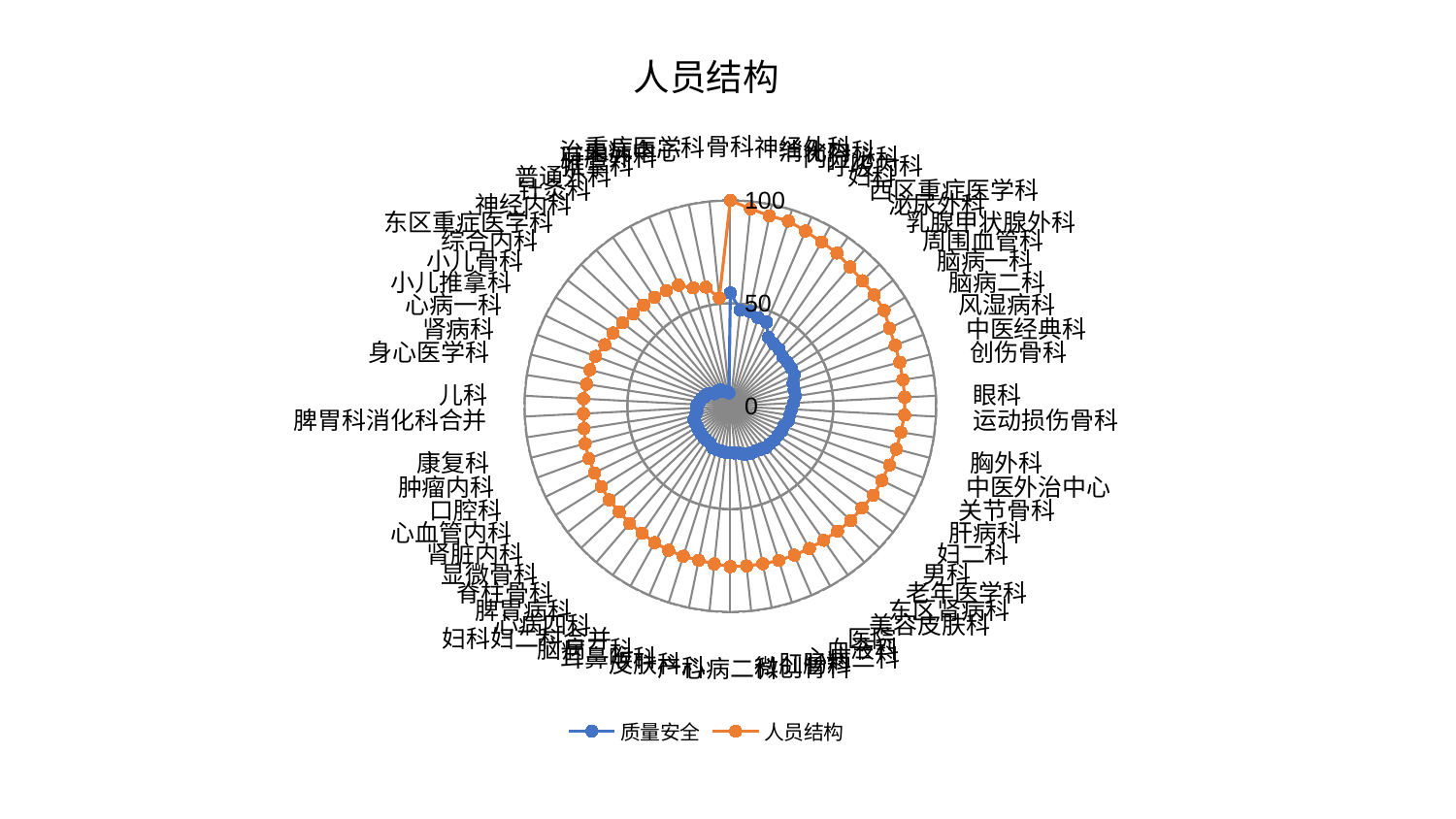

### Chart: 人员结构

| Category | 质量安全 | 人员结构 |
|---|---|---|
| 骨科 | 55.068298777389714 | 100.0 |
| 神经外科 | 47.01930229800948 | 96.42928084825628 |
| 消化内科 | 46.94668190340059 | 94.4232534207852 |
| 内分泌科 | 45.07041549045101 | 94.28586715247596 |
| 呼吸内科 | 44.476004901613344 | 92.60591570113746 |
| 妇科 | 38.23667614481771 | 91.27180287833119 |
| 西区重症医学科 | 36.898751168272334 | 90.63912229227213 |
| 泌尿外科 | 36.39623577875992 | 89.18383911048493 |
| 乳腺甲状腺外科 | 35.03167563152726 | 88.49317802072736 |
| 周围血管科 | 34.9683091311708 | 88.41087255105353 |
| 脑病一科 | 34.865349876159854 | 88.02113815429546 |
| 脑病二科 | 34.6328684202378 | 86.05013994384537 |
| 风湿病科 | 32.456553035194204 | 85.35853293231213 |
| 中医经典科 | 32.00449610592035 | 84.99594214898708 |
| 创伤骨科 | 31.877608784630688 | 84.79346145056317 |
| 眼科 | 30.768115298323416 | 84.78261217391696 |
| 运动损伤骨科 | 29.78498903612306 | 84.7421952849973 |
| 胸外科 | 29.16228441109859 | 83.78889014038995 |
| 中医外治中心 | 29.02673535501548 | 83.28160559546996 |
| 关节骨科 | 27.640321464474066 | 82.40213775048349 |
| 肝病科 | 27.61521869877737 | 81.93739510060365 |
| 妇二科 | 27.085467159391946 | 81.83602502802364 |
| 男科 | 27.032889361067397 | 80.82678379099588 |
| 老年医学科 | 26.522805142759232 | 80.67778431166074 |
| 东区肾病科 | 26.517959109617532 | 79.98078465858492 |
| 美容皮肤科 | 25.53605211076821 | 79.37740326968002 |
| 医院 | 24.980085522289166 | 79.06535841487158 |
| 血液科 | 24.901895853734324 | 78.78155687618307 |
| 心病三科 | 24.499201299813784 | 78.5672413104741 |
| 肛肠科 | 23.395499916373073 | 78.18297257341965 |
| 微创骨科 | 22.93129134684303 | 78.03498660728141 |
| 心病二科 | 22.614603413336162 | 77.95982857581768 |
| 产科 | 22.55390872602854 | 77.02141460225319 |
| 皮肤科 | 22.285716377136147 | 76.44896231614815 |
| 耳鼻喉科 | 22.072445854228242 | 76.42018305810042 |
| 脑病三科 | 21.91364689246343 | 76.13957826487065 |
| 妇科妇二科合并 | 20.337543323677867 | 75.81663145169445 |
| 心病四科 | 20.109213151793536 | 75.1316784559937 |
| 脾胃病科 | 19.98307872871858 | 75.09111104010135 |
| 脊柱骨科 | 19.485596241427267 | 74.48611137587376 |
| 显微骨科 | 19.405911774636255 | 74.38630975640719 |
| 肾脏内科 | 18.978427196068104 | 73.82495977289524 |
| 心血管内科 | 18.896631885553123 | 73.5360499428307 |
| 口腔科 | 18.854807192405698 | 73.28686772840193 |
| 肿瘤内科 | 17.485667201247185 | 72.89035027778503 |
| 康复科 | 16.520713066980978 | 71.91868459062057 |
| 脾胃科消化科合并 | 16.308298377102595 | 71.47559371518646 |
| 儿科 | 16.202304658008508 | 71.42349247279203 |
| 身心医学科 | 15.076172605775275 | 70.67471294960086 |
| 肾病科 | 14.519596943843998 | 70.49753754883447 |
| 心病一科 | 13.388281674476863 | 69.80018337760619 |
| 小儿推拿科 | 12.805637803869349 | 67.90697290926794 |
| 小儿骨科 | 11.817775645240319 | 67.23705164649981 |
| 综合内科 | 9.8350007806657 | 66.26290734534798 |
| 东区重症医学科 | 9.71084228113997 | 65.16721413998918 |
| 神经内科 | 9.693170128090124 | 64.75626133257911 |
| 针灸科 | 9.43598866774509 | 64.52169134743937 |
| 普通外科 | 8.985550165897498 | 64.22804775565744 |
| 推拿科 | 7.644373915984071 | 63.99692771745489 |
| 肝胆外科 | 7.405861078276169 | 60.269939557506305 |
| 治未病中心 | 7.11609414934679 | 59.0736735937748 |
| 重症医学科 | 6.449558131179515 | 52.86960649067441 |
66